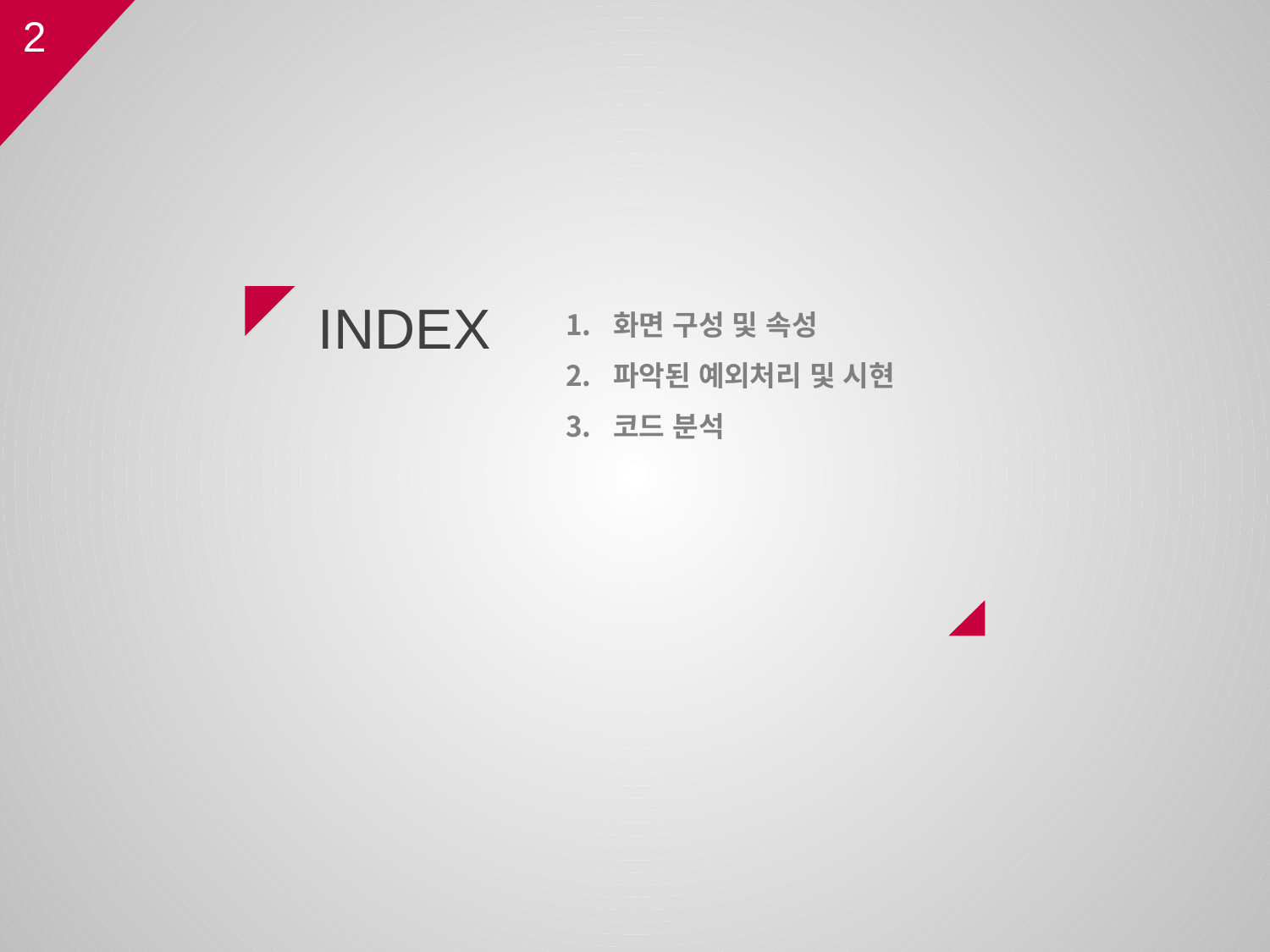

화면 구성 및 속성
파악된 예외처리 및 시현
코드 분석